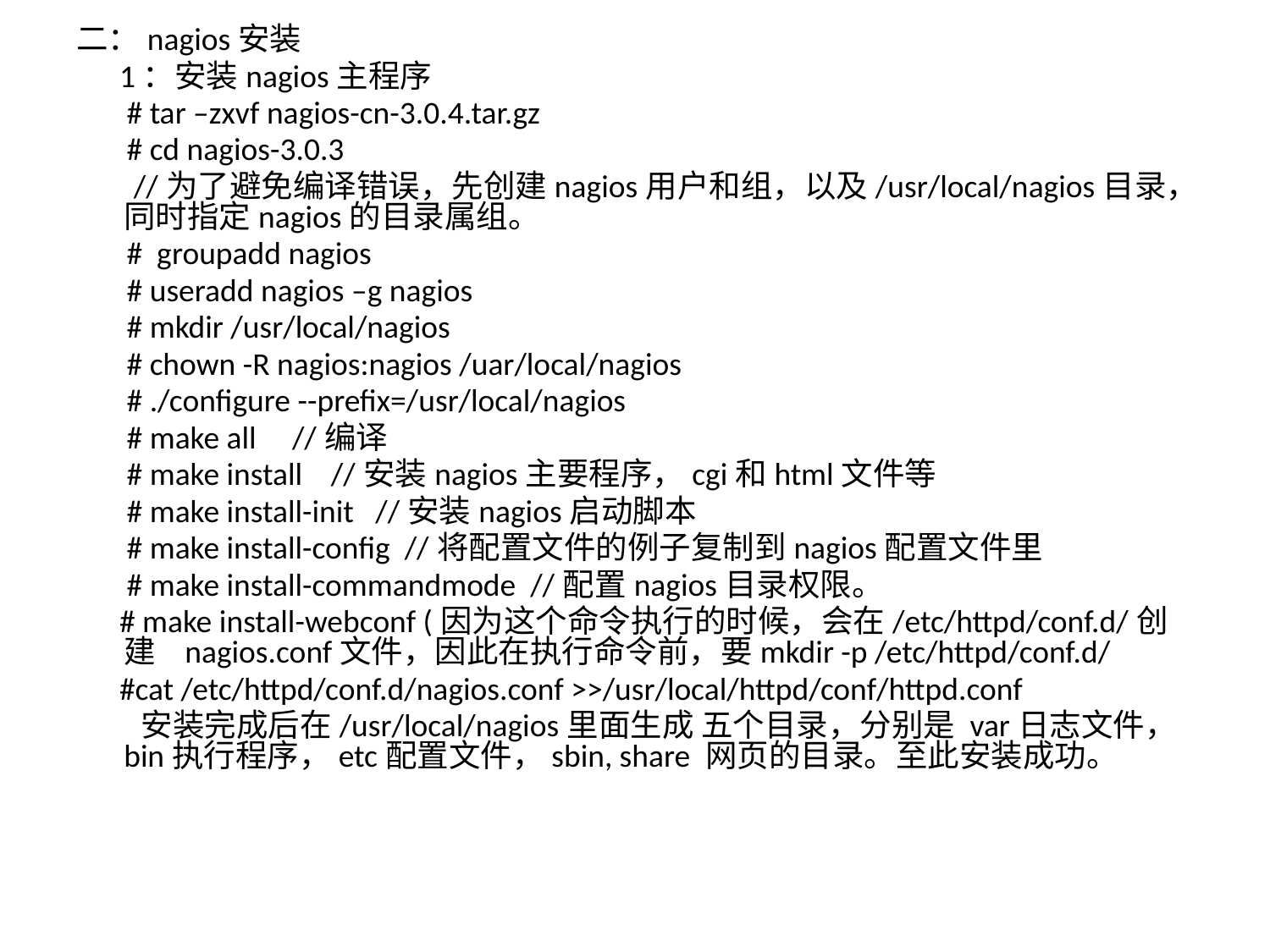

二：nagios安装
      1：安装nagios主程序
       # tar –zxvf nagios-cn-3.0.4.tar.gz
       # cd nagios-3.0.3
        //为了避免编译错误，先创建nagios用户和组，以及/usr/local/nagios目录，同时指定nagios的目录属组。
       #  groupadd nagios
       # useradd nagios –g nagios
       # mkdir /usr/local/nagios
       # chown -R nagios:nagios /uar/local/nagios
       # ./configure --prefix=/usr/local/nagios
       # make all     //编译
       # make install    //安装nagios主要程序，cgi和html文件等
       # make install-init   //安装nagios启动脚本
       # make install-config  //将配置文件的例子复制到nagios配置文件里
       # make install-commandmode  //配置nagios目录权限。
      # make install-webconf (因为这个命令执行的时候，会在/etc/httpd/conf.d/创建   nagios.conf文件，因此在执行命令前，要mkdir -p /etc/httpd/conf.d/
      #cat /etc/httpd/conf.d/nagios.conf >>/usr/local/httpd/conf/httpd.conf
        安装完成后在/usr/local/nagios里面生成 五个目录，分别是 var日志文件，bin执行程序，etc配置文件，sbin, share 网页的目录。至此安装成功。

#